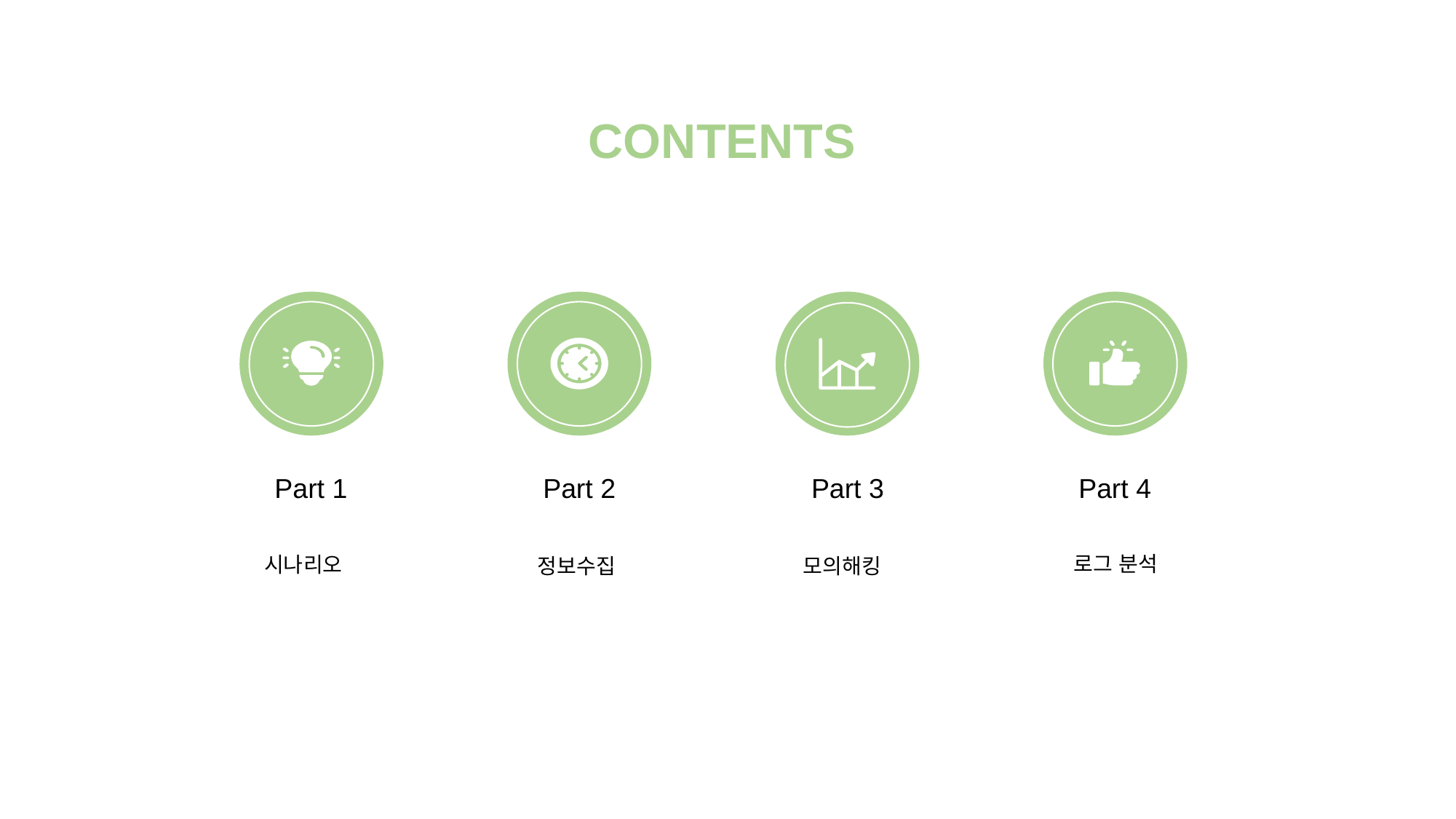

CONTENTS

Part 1
Part 2
Part 3
Part 4
로그 분석
시나리오
모의해킹
정보수집